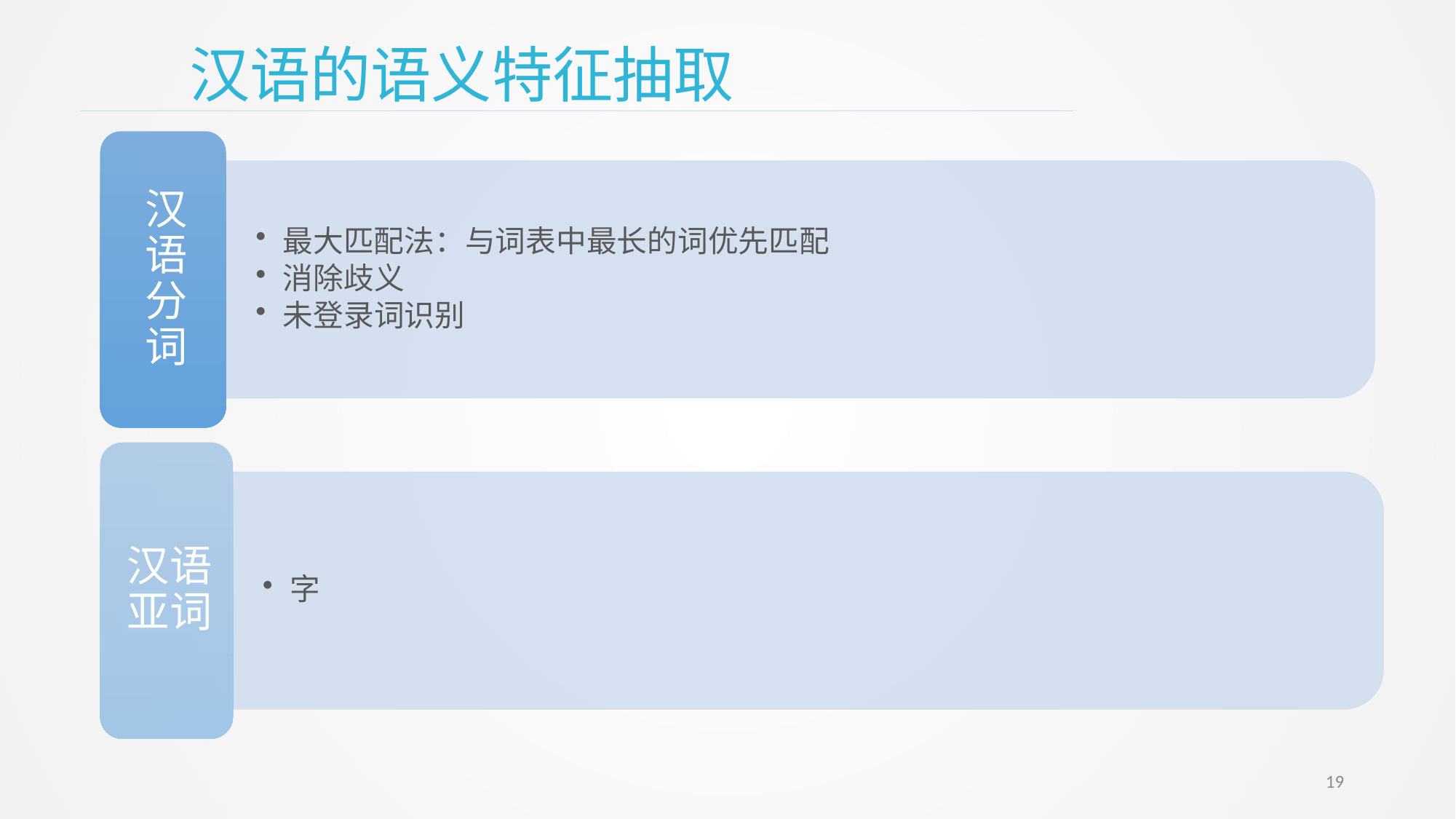

汉语的语义特征抽取

最大匹配法：与词表中最长的词优先匹配
消除歧义
未登录词识别
汉语分词
字
汉语亚词
19